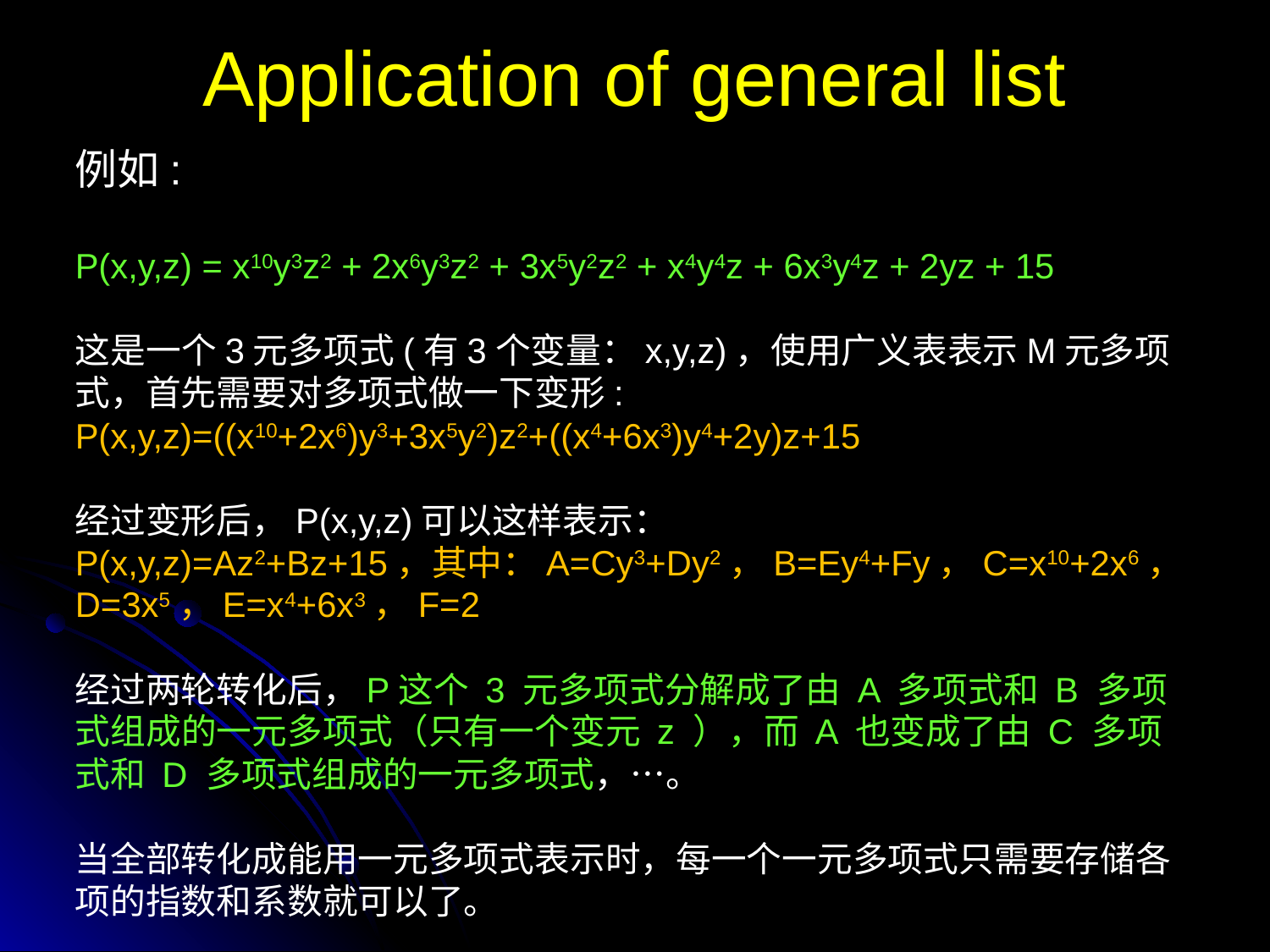

# Application of general list
例如:

P(x,y,z) = x10y3z2 + 2x6y3z2 + 3x5y2z2 + x4y4z + 6x3y4z + 2yz + 15

这是一个3元多项式(有3个变量：x,y,z)，使用广义表表示M元多项式，首先需要对多项式做一下变形:
P(x,y,z)=((x10+2x6)y3+3x5y2)z2+((x4+6x3)y4+2y)z+15

经过变形后，P(x,y,z)可以这样表示：
P(x,y,z)=Az2+Bz+15，其中：A=Cy3+Dy2，B=Ey4+Fy，C=x10+2x6，D=3x5，E=x4+6x3，F=2
经过两轮转化后，P这个 3 元多项式分解成了由 A 多项式和 B 多项式组成的一元多项式（只有一个变元 z ），而 A 也变成了由 C 多项式和 D 多项式组成的一元多项式，…。
当全部转化成能用一元多项式表示时，每一个一元多项式只需要存储各项的指数和系数就可以了。